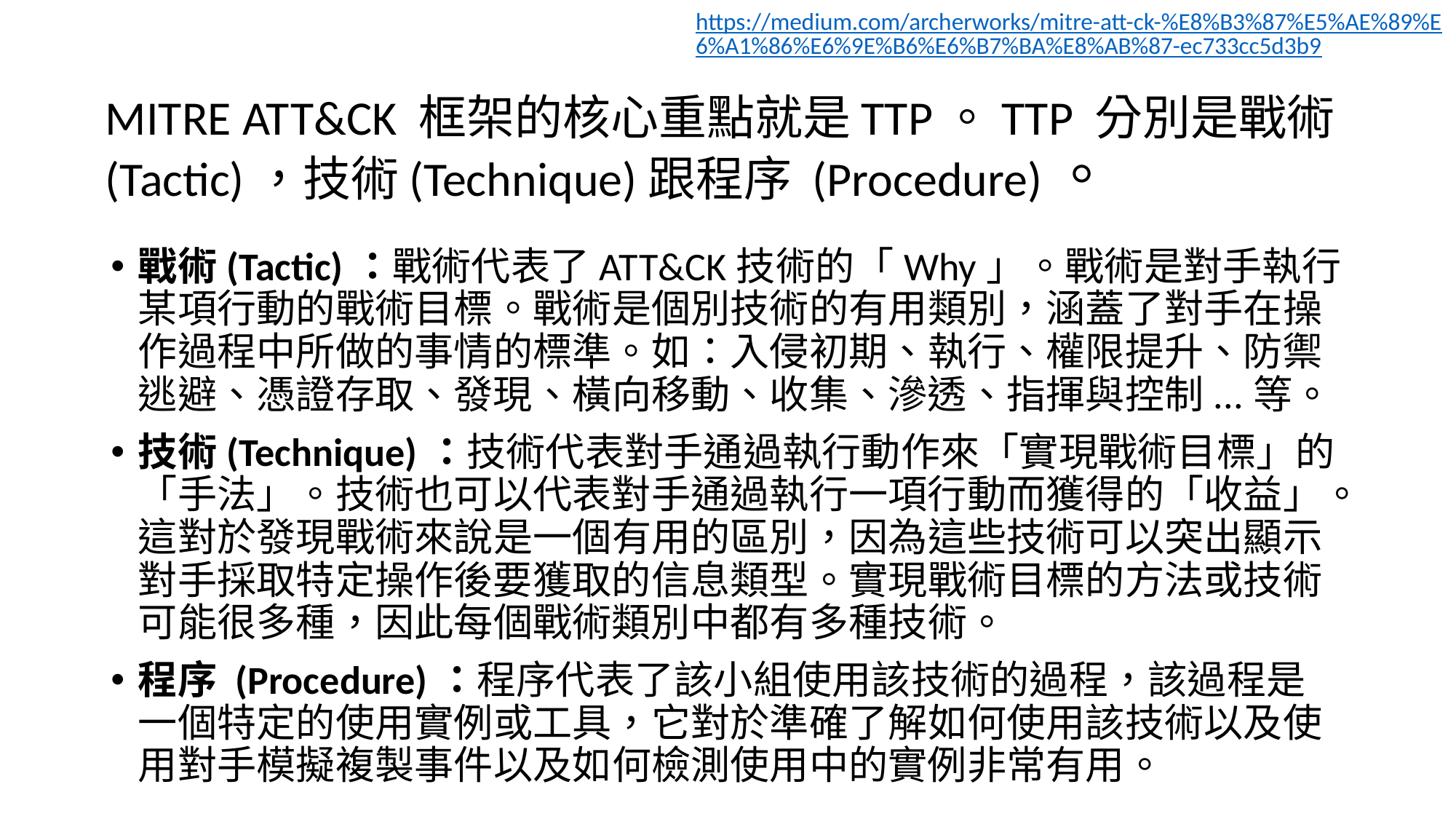

https://medium.com/archerworks/mitre-att-ck-%E8%B3%87%E5%AE%89%E6%A1%86%E6%9E%B6%E6%B7%BA%E8%AB%87-ec733cc5d3b9
# MITRE ATT&CK 框架的核心重點就是TTP。TTP 分別是戰術(Tactic)，技術(Technique)跟程序 (Procedure)。
戰術(Tactic)：戰術代表了ATT&CK技術的「Why」。戰術是對手執行某項行動的戰術目標。戰術是個別技術的有用類別，涵蓋了對手在操作過程中所做的事情的標準。如：入侵初期、執行、權限提升、防禦逃避、憑證存取、發現、橫向移動、收集、滲透、指揮與控制...等。
技術(Technique)：技術代表對手通過執行動作來「實現戰術目標」的「手法」。技術也可以代表對手通過執行一項行動而獲得的「收益」。這對於發現戰術來說是一個有用的區別，因為這些技術可以突出顯示對手採取特定操作後要獲取的信息類型。實現戰術目標的方法或技術可能很多種，因此每個戰術類別中都有多種技術。
程序 (Procedure)：程序代表了該小組使用該技術的過程，該過程是一個特定的使用實例或工具，它對於準確了解如何使用該技術以及使用對手模擬複製事件以及如何檢測使用中的實例非常有用。